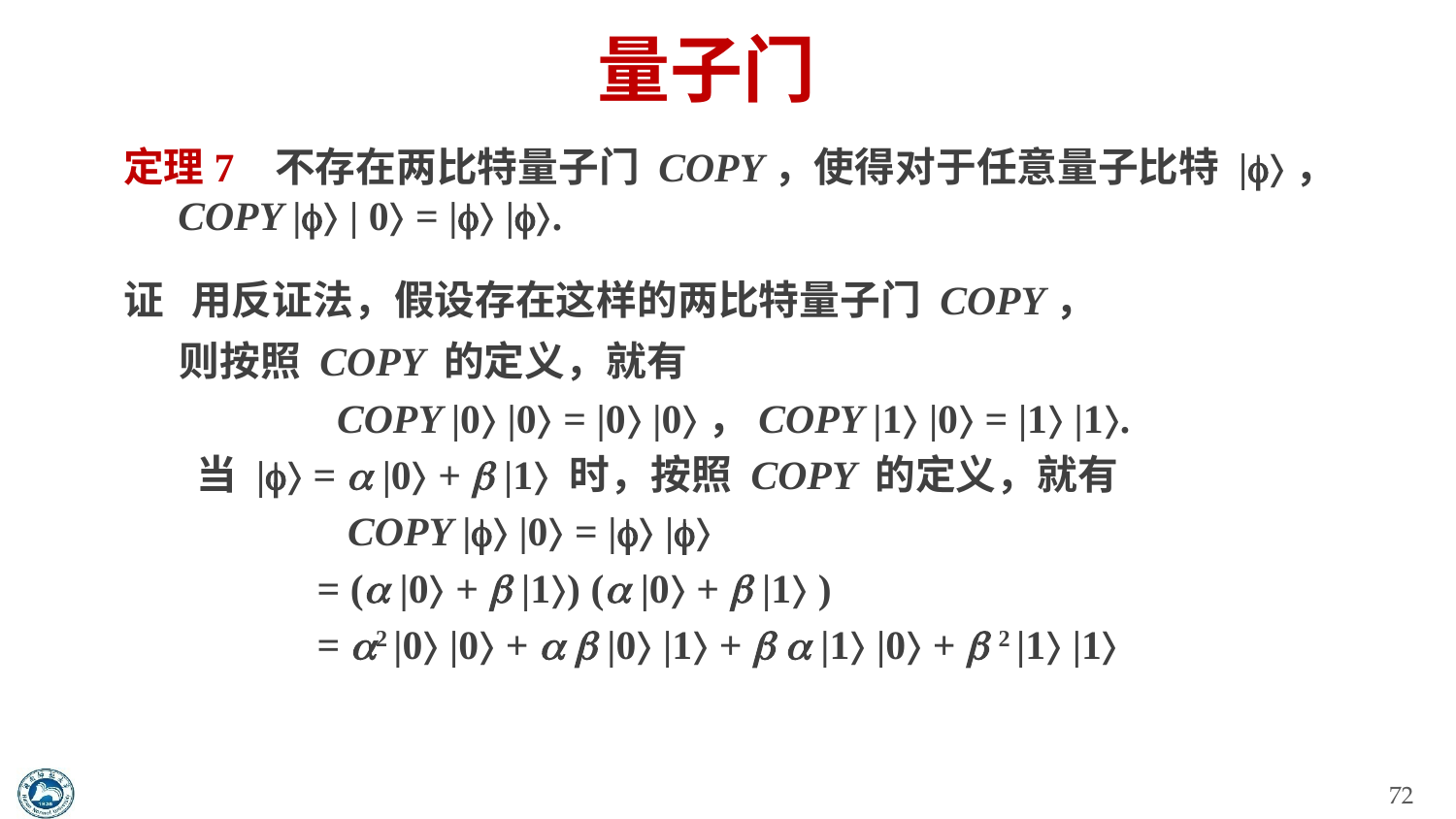

# 量子门
定理7   不存在两比特量子门 COPY，使得对于任意量子比特 |φ〉，COPY |φ〉 | 0〉 = |φ〉 |φ〉.
证   用反证法，假设存在这样的两比特量子门 COPY，
     则按照 COPY 的定义，就有
COPY |0〉 |0〉 = |0〉 |0〉，COPY |1〉 |0〉 = |1〉 |1〉.
	 当 |φ〉 = α |0〉 + β |1〉 时，按照 COPY 的定义，就有
                      COPY |φ〉 |0〉 = |φ〉 |φ〉
                   = (α |0〉 + β |1〉) (α |0〉 + β |1〉 )
                   = α2 |0〉 |0〉 + α β |0〉 |1〉 + β α |1〉 |0〉 + β 2 |1〉 |1〉

72